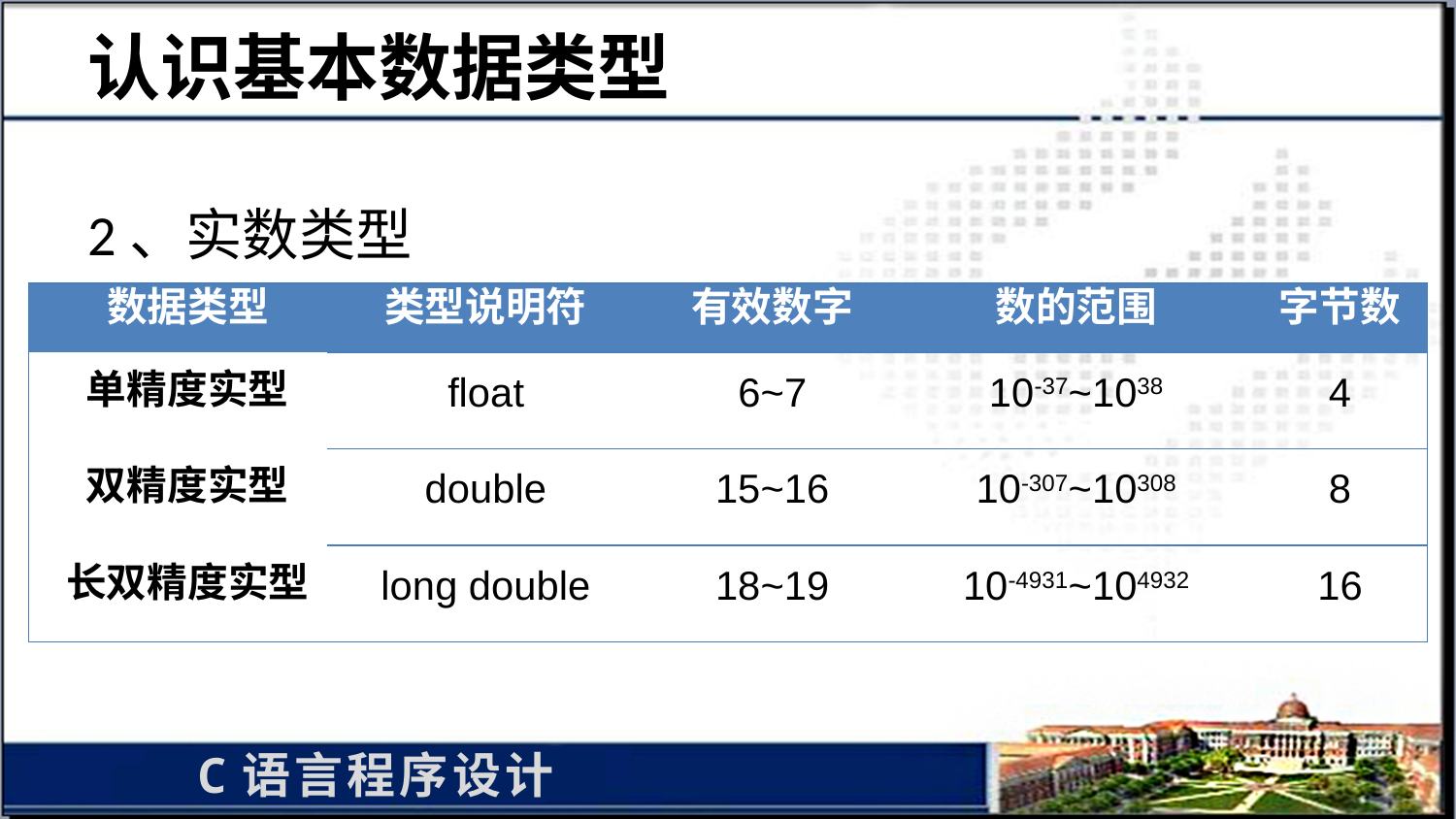

# 认识基本数据类型
2、实数类型
| 数据类型 | 类型说明符 | 有效数字 | 数的范围 | 字节数 |
| --- | --- | --- | --- | --- |
| 单精度实型 | float | 6~7 | 10-37~1038 | 4 |
| 双精度实型 | double | 15~16 | 10-307~10308 | 8 |
| 长双精度实型 | long double | 18~19 | 10-4931~104932 | 16 |